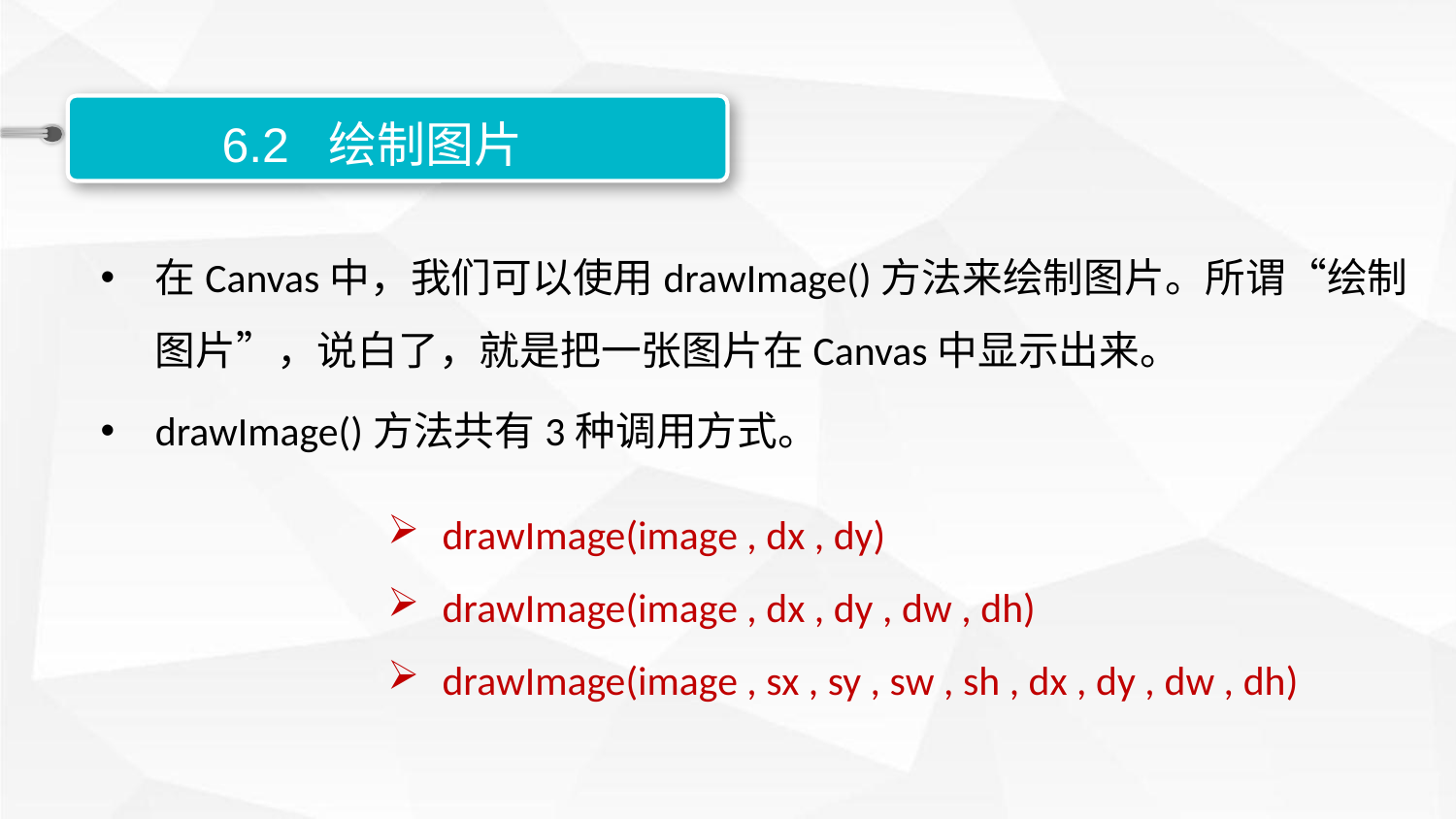

6.2  绘制图片

在Canvas中，我们可以使用drawImage()方法来绘制图片。所谓“绘制图片”，说白了，就是把一张图片在Canvas中显示出来。
drawImage()方法共有3种调用方式。
 drawImage(image , dx , dy)
 drawImage(image , dx , dy , dw , dh)
 drawImage(image , sx , sy , sw , sh , dx , dy , dw , dh)